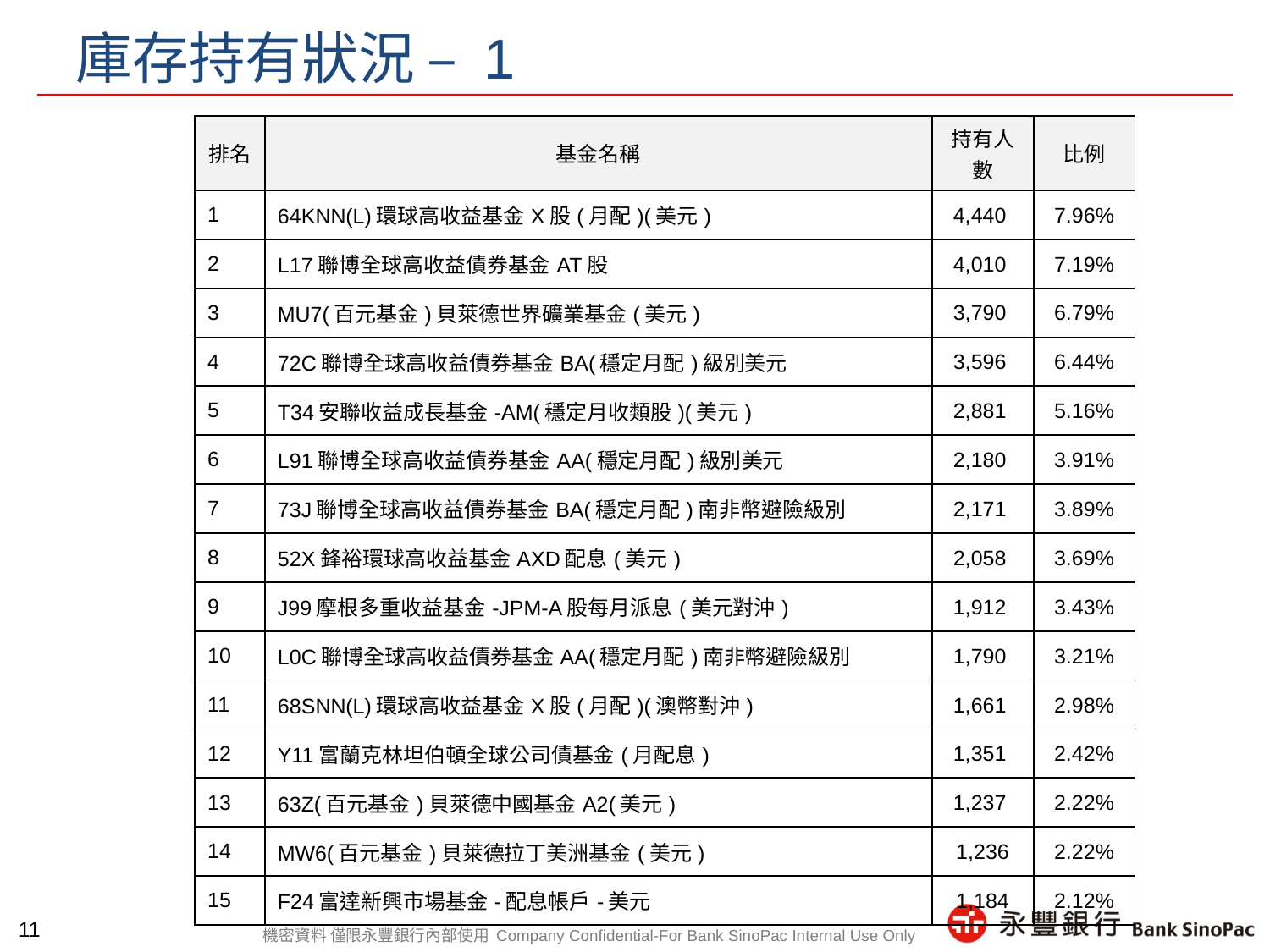

# 庫存持有狀況 – 1
| 排名 | 基金名稱 | 持有人數 | 比例 |
| --- | --- | --- | --- |
| 1 | 64KNN(L)環球高收益基金X股(月配)(美元) | 4,440 | 7.96% |
| 2 | L17聯博全球高收益債券基金AT股 | 4,010 | 7.19% |
| 3 | MU7(百元基金)貝萊德世界礦業基金(美元) | 3,790 | 6.79% |
| 4 | 72C聯博全球高收益債券基金BA(穩定月配)級別美元 | 3,596 | 6.44% |
| 5 | T34安聯收益成長基金-AM(穩定月收類股)(美元) | 2,881 | 5.16% |
| 6 | L91聯博全球高收益債券基金AA(穩定月配)級別美元 | 2,180 | 3.91% |
| 7 | 73J聯博全球高收益債券基金BA(穩定月配)南非幣避險級別 | 2,171 | 3.89% |
| 8 | 52X鋒裕環球高收益基金AXD配息(美元) | 2,058 | 3.69% |
| 9 | J99摩根多重收益基金-JPM-A股每月派息(美元對沖) | 1,912 | 3.43% |
| 10 | L0C聯博全球高收益債券基金AA(穩定月配)南非幣避險級別 | 1,790 | 3.21% |
| 11 | 68SNN(L)環球高收益基金X股(月配)(澳幣對沖) | 1,661 | 2.98% |
| 12 | Y11富蘭克林坦伯頓全球公司債基金(月配息) | 1,351 | 2.42% |
| 13 | 63Z(百元基金)貝萊德中國基金A2(美元) | 1,237 | 2.22% |
| 14 | MW6(百元基金)貝萊德拉丁美洲基金(美元) | 1,236 | 2.22% |
| 15 | F24富達新興市場基金-配息帳戶-美元 | 1,184 | 2.12% |